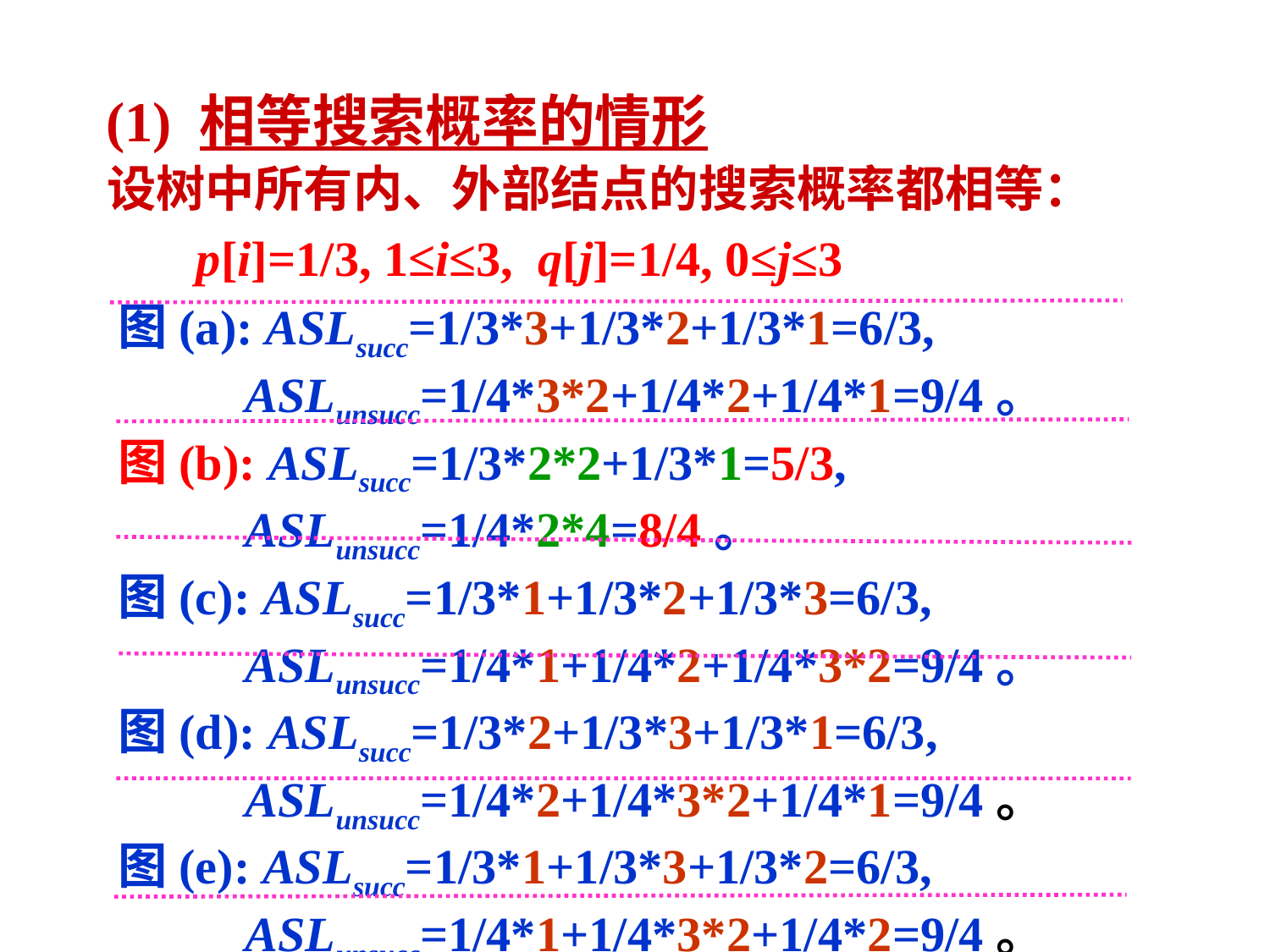

(1) 相等搜索概率的情形
   设树中所有内、外部结点的搜索概率都相等：
           p[i]=1/3, 1≤i≤3,  q[j]=1/4, 0≤j≤3
    图(a): ASLsucc=1/3*3+1/3*2+1/3*1=6/3,
               ASLunsucc=1/4*3*2+1/4*2+1/4*1=9/4。
    图(b): ASLsucc=1/3*2*2+1/3*1=5/3,
               ASLunsucc=1/4*2*4=8/4。
    图(c): ASLsucc=1/3*1+1/3*2+1/3*3=6/3,
               ASLunsucc=1/4*1+1/4*2+1/4*3*2=9/4。
    图(d): ASLsucc=1/3*2+1/3*3+1/3*1=6/3,
               ASLunsucc=1/4*2+1/4*3*2+1/4*1=9/4。
    图(e): ASLsucc=1/3*1+1/3*3+1/3*2=6/3,
               ASLunsucc=1/4*1+1/4*3*2+1/4*2=9/4。

111